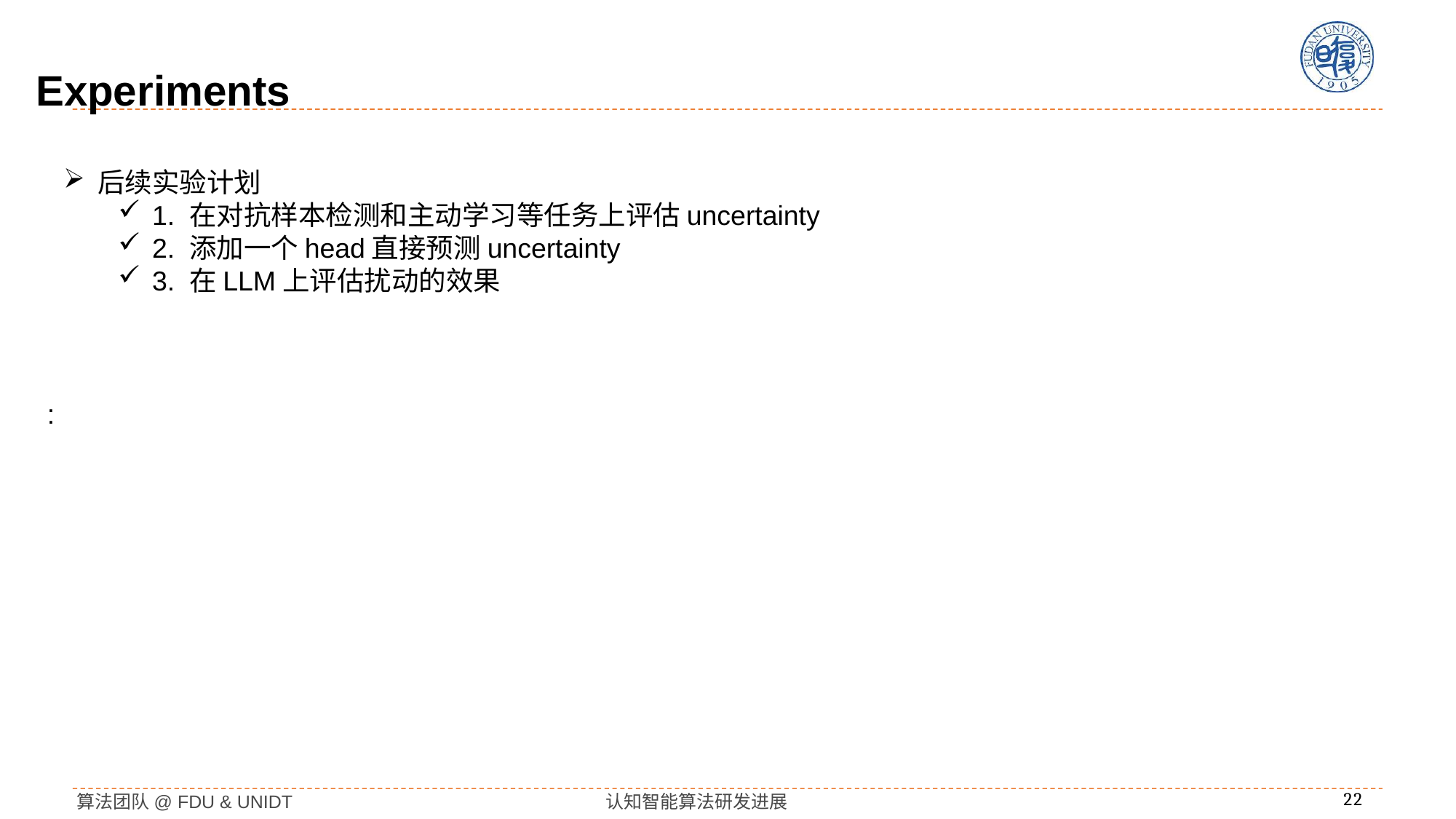

Experiments
后续实验计划
1. 在对抗样本检测和主动学习等任务上评估uncertainty
2. 添加一个head直接预测uncertainty
3. 在LLM上评估扰动的效果
: